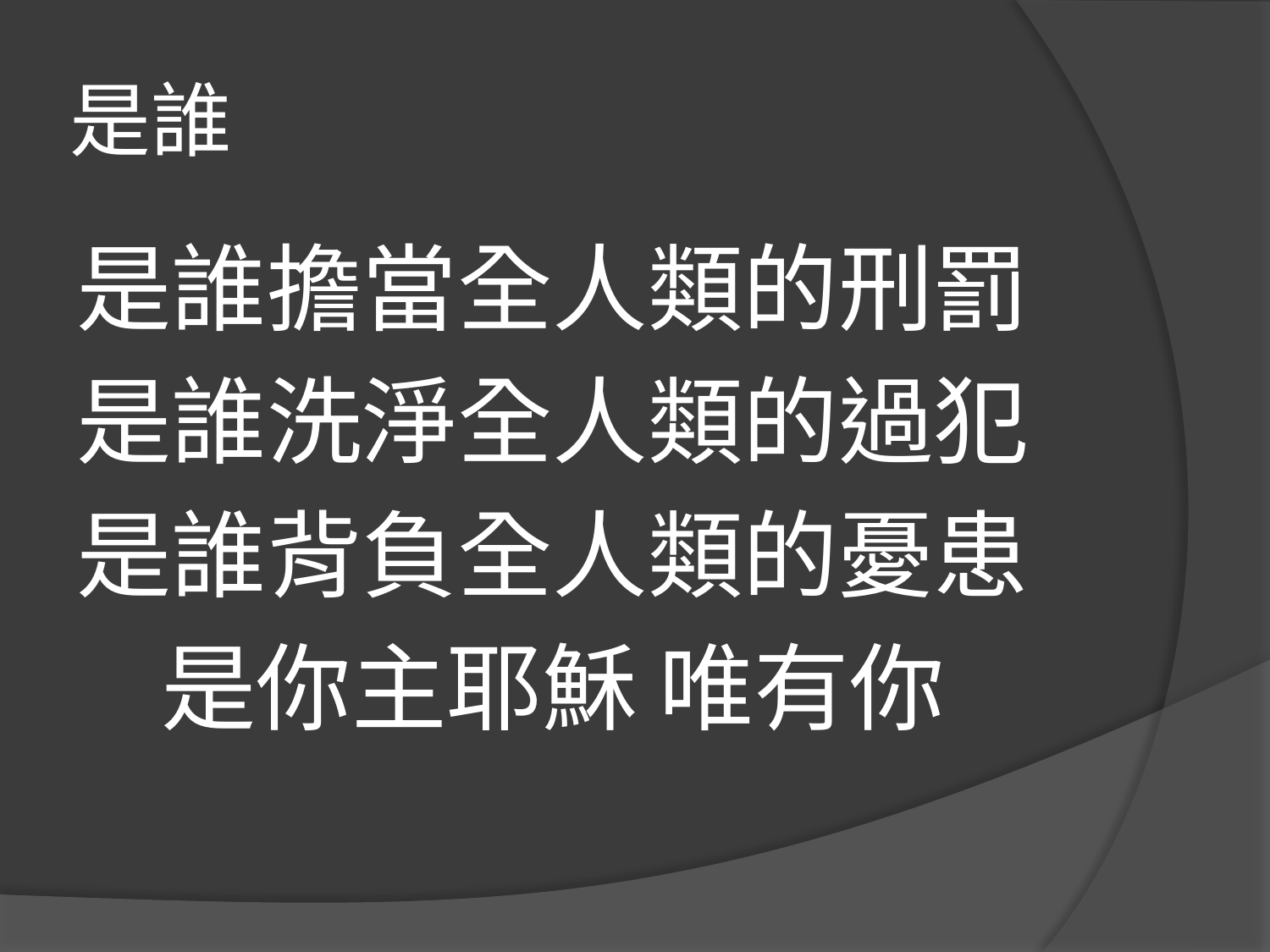

# 是誰
是誰擔當全人類的刑罰
是誰洗淨全人類的過犯
是誰背負全人類的憂患
是你主耶穌 唯有你